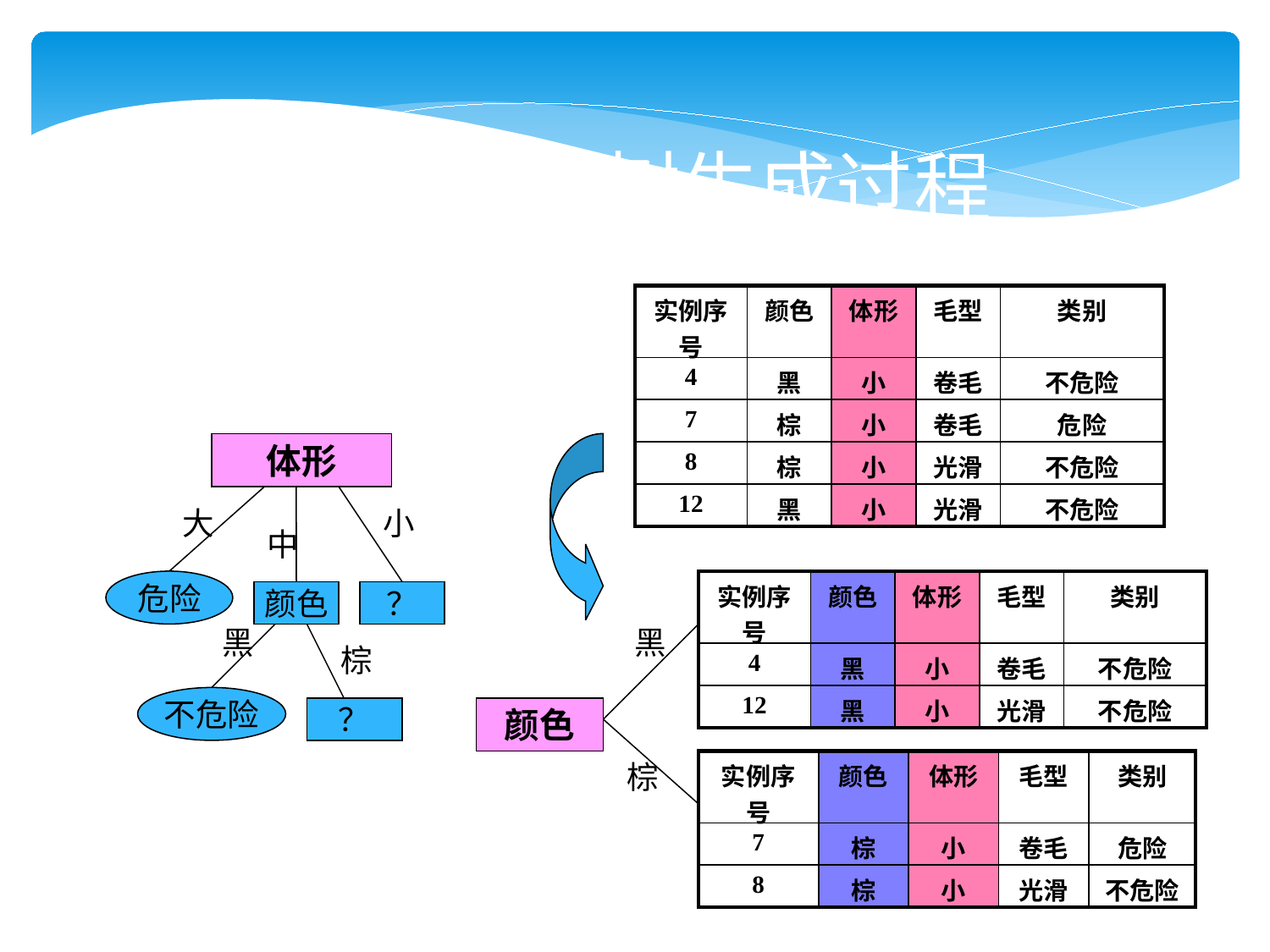

决策树生成过程
| 实例序号 | 颜色 | 体形 | 毛型 | 类别 |
| --- | --- | --- | --- | --- |
| 4 | 黑 | 小 | 卷毛 | 不危险 |
| 7 | 棕 | 小 | 卷毛 | 危险 |
| 8 | 棕 | 小 | 光滑 | 不危险 |
| 12 | 黑 | 小 | 光滑 | 不危险 |
体形

大
小
中
危险
| 实例序号 | 颜色 | 体形 | 毛型 | 类别 |
| --- | --- | --- | --- | --- |
| 4 | 黑 | 小 | 卷毛 | 不危险 |
| 12 | 黑 | 小 | 光滑 | 不危险 |
颜色
？
黑
黑

棕
不危险
？
颜色

棕
| 实例序号 | 颜色 | 体形 | 毛型 | 类别 |
| --- | --- | --- | --- | --- |
| 7 | 棕 | 小 | 卷毛 | 危险 |
| 8 | 棕 | 小 | 光滑 | 不危险 |